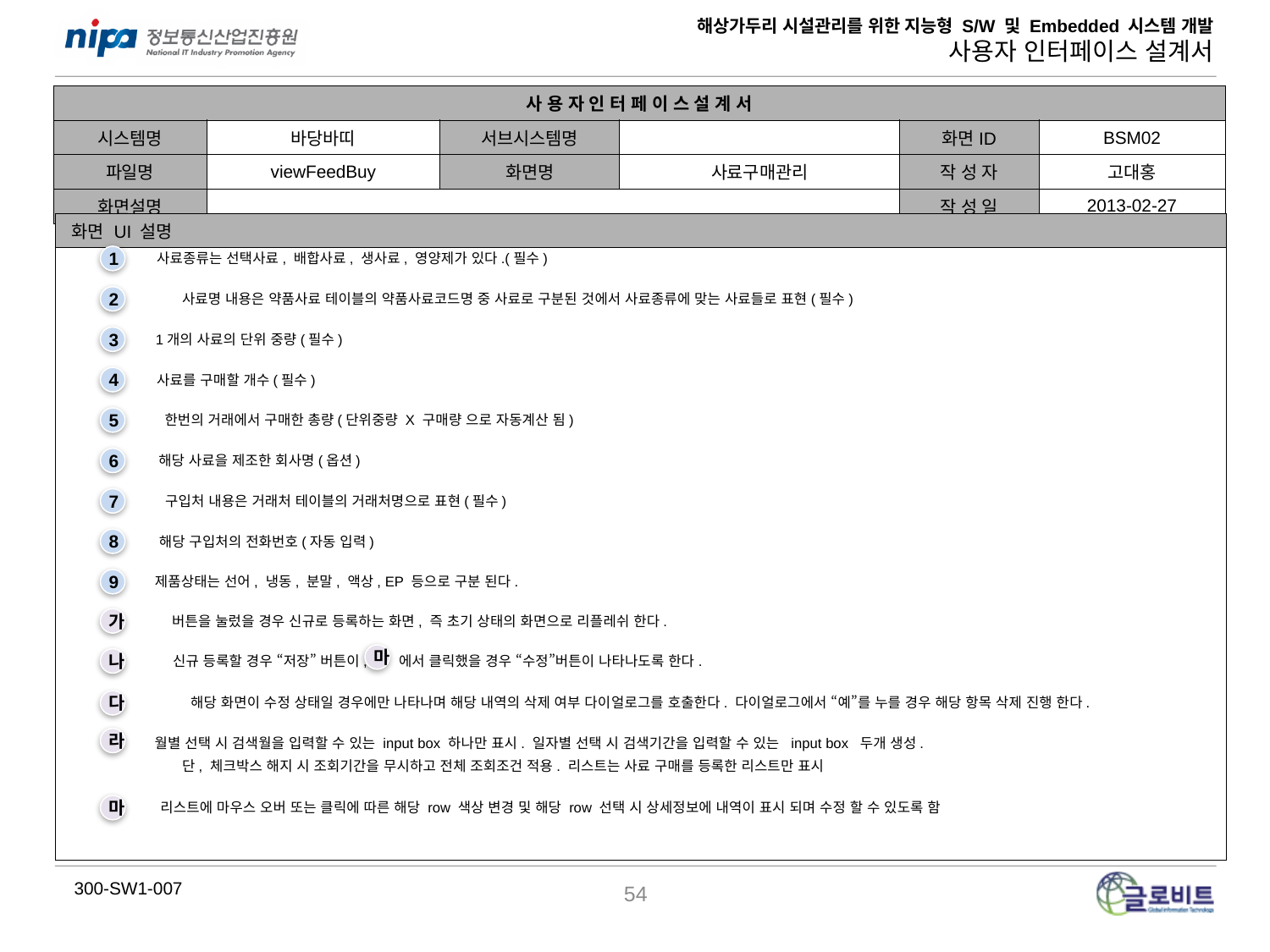

| 사 용 자 인 터 페 이 스 설 계 서 |  |  |  |  |  |
| --- | --- | --- | --- | --- | --- |
| 시스템명 | 바당바띠 | 서브시스템명 |  | 화면ID | BSM02 |
| 파일명 | viewFeedBuy | 화면명 | 사료구매관리 | 작 성 자 | 고대홍 |
| 화면설명 |  |  |  | 작 성 일 | 2013-02-27 |
| 화면 UI 설명 |
| --- |
|  |
사료종류는 선택사료, 배합사료, 생사료, 영양제가 있다.(필수)
1
사료명 내용은 약품사료 테이블의 약품사료코드명 중 사료로 구분된 것에서 사료종류에 맞는 사료들로 표현(필수)
2
1개의 사료의 단위 중량(필수)
3
사료를 구매할 개수(필수)
4
한번의 거래에서 구매한 총량(단위중량 X 구매량 으로 자동계산 됨)
5
해당 사료을 제조한 회사명(옵션)
6
구입처 내용은 거래처 테이블의 거래처명으로 표현(필수)
7
해당 구입처의 전화번호(자동 입력)
8
제품상태는 선어, 냉동, 분말, 액상, EP 등으로 구분 된다.
9
버튼을 눌렀을 경우 신규로 등록하는 화면, 즉 초기 상태의 화면으로 리플레쉬 한다.
가
마
신규 등록할 경우 “저장” 버튼이,       에서 클릭했을 경우 “수정”버튼이 나타나도록 한다.
나
해당 화면이 수정 상태일 경우에만 나타나며 해당 내역의 삭제 여부 다이얼로그를 호출한다. 다이얼로그에서 “예”를 누를 경우 해당 항목 삭제 진행 한다.
다
라
월별 선택 시 검색월을 입력할 수 있는 input box 하나만 표시. 일자별 선택 시 검색기간을 입력할 수 있는  input box  두개 생성.
      단, 체크박스 해지 시 조회기간을 무시하고 전체 조회조건 적용. 리스트는 사료 구매를 등록한 리스트만 표시
리스트에 마우스 오버 또는 클릭에 따른 해당 row 색상 변경 및 해당 row 선택 시 상세정보에 내역이 표시 되며 수정 할 수 있도록 함
마